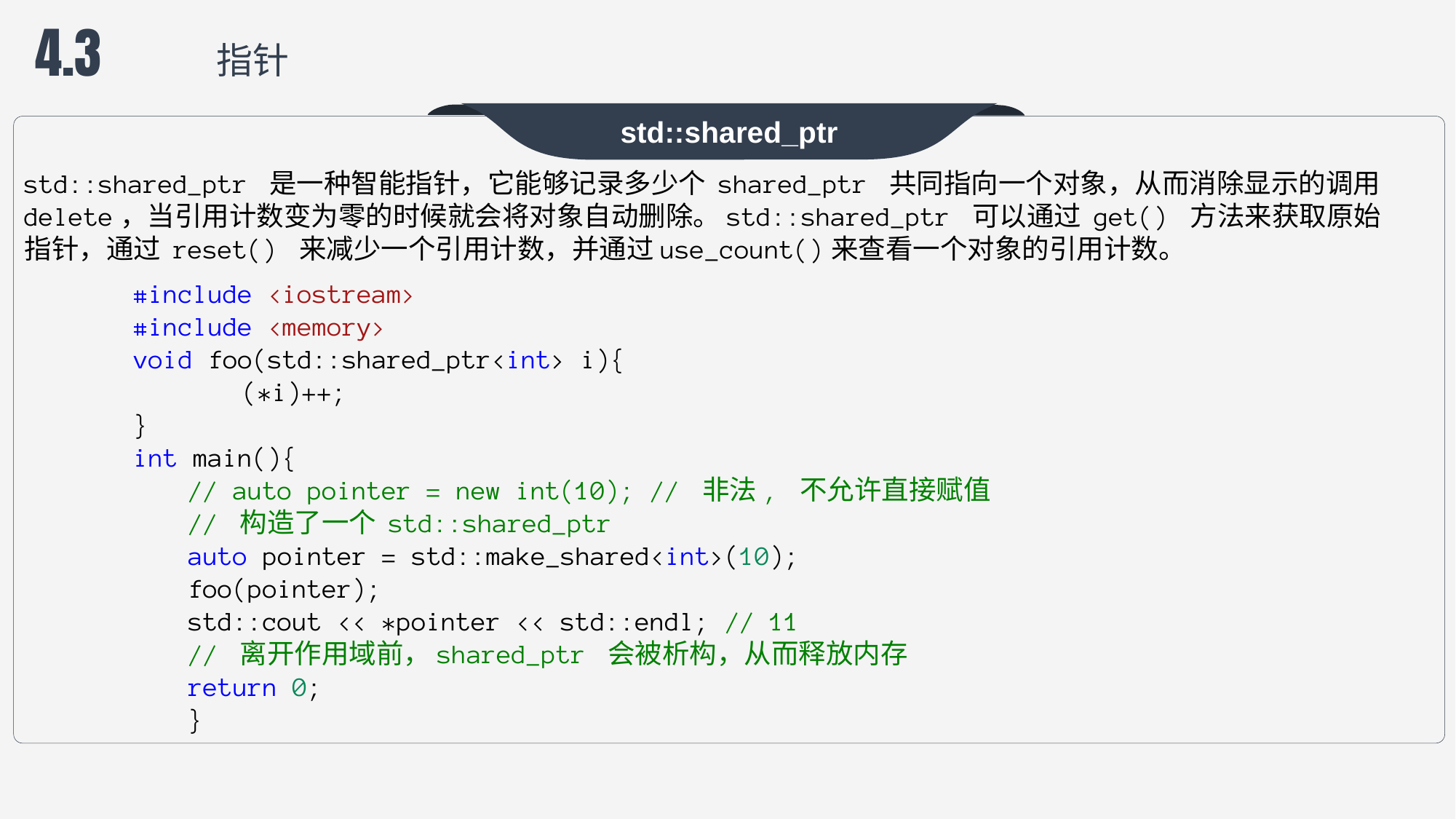

4.3
指针
std::shared_ptr

std::shared_ptr 是一种智能指针，它能够记录多少个 shared_ptr 共同指向一个对象，从而消除显示的调用 delete，当引用计数变为零的时候就会将对象自动删除。std::shared_ptr 可以通过 get() 方法来获取原始指针，通过 reset() 来减少一个引用计数，并通过use_count()来查看一个对象的引用计数。
#include <iostream>
#include <memory>
void foo(std::shared_ptr<int> i){
	(*i)++;
}
int main(){
// auto pointer = new int(10); // 非法, 不允许直接赋值
// 构造了一个 std::shared_ptr
auto pointer = std::make_shared<int>(10);
foo(pointer);
std::cout << *pointer << std::endl; // 11
// 离开作用域前，shared_ptr 会被析构，从而释放内存
return 0;
}